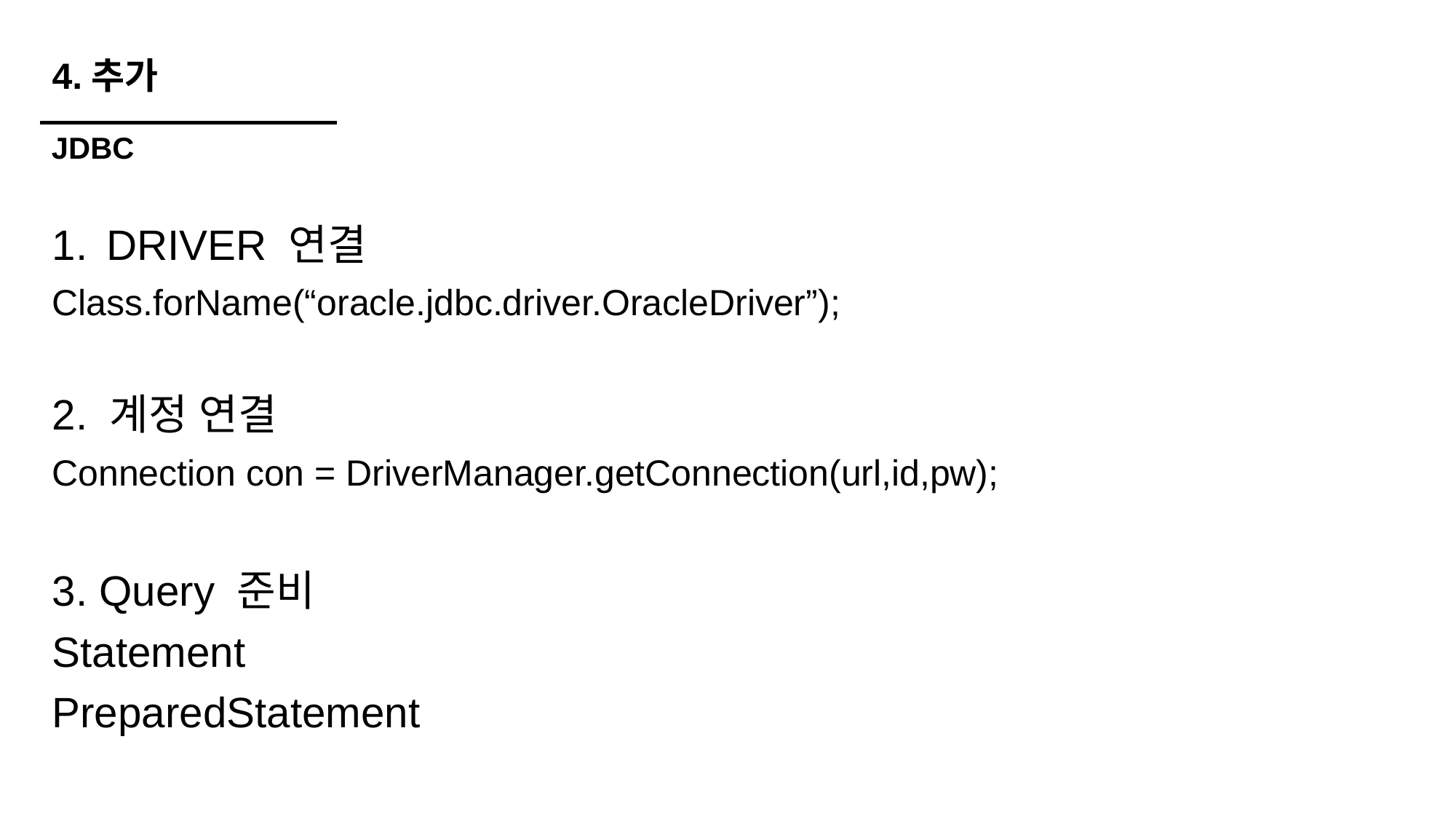

# 4.추가
JDBC
DRIVER 연결
Class.forName(“oracle.jdbc.driver.OracleDriver”);

2. 계정 연결
Connection con = DriverManager.getConnection(url,id,pw);

3. Query 준비
Statement
PreparedStatement